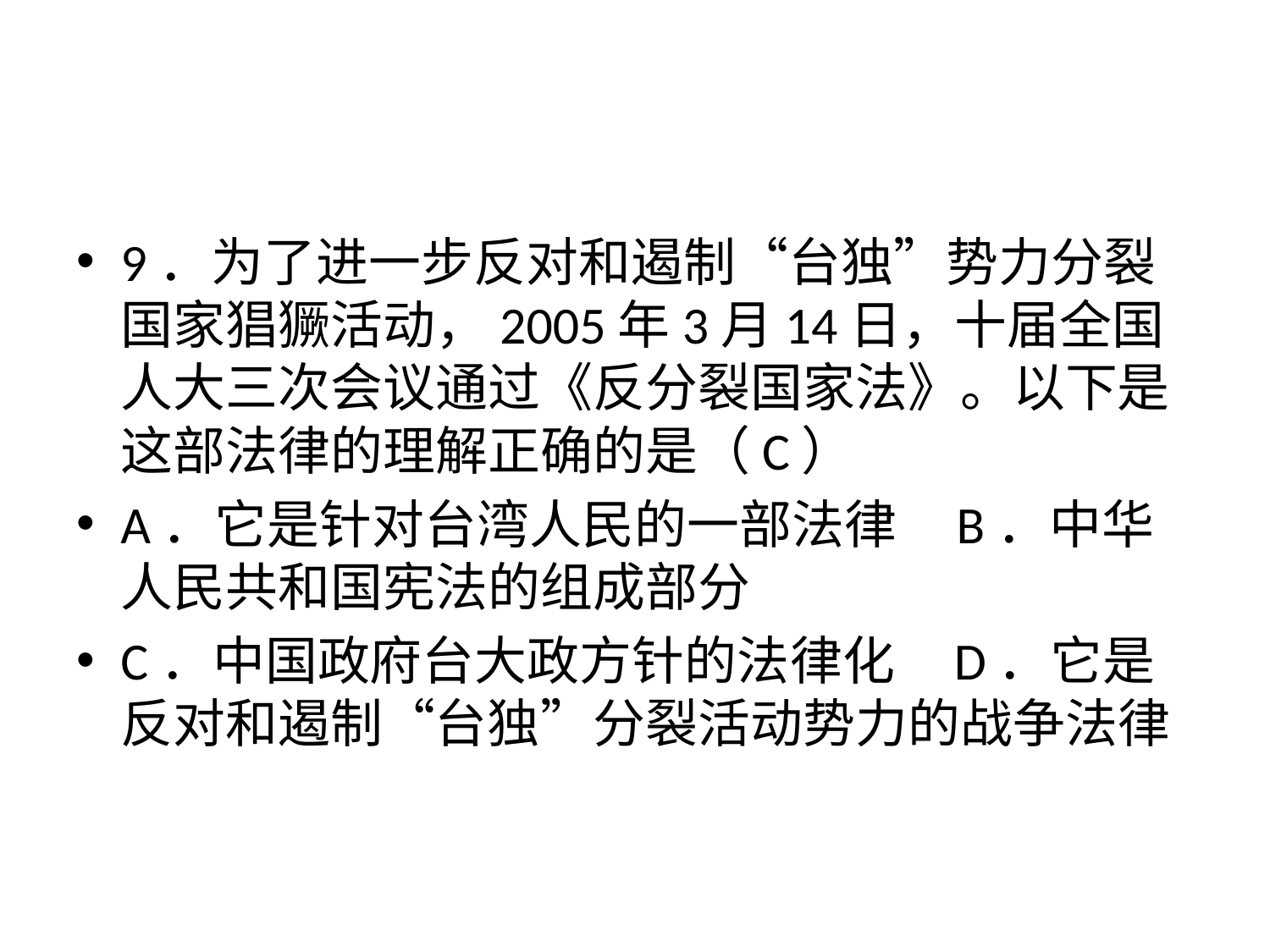

#
9．为了进一步反对和遏制“台独”势力分裂国家猖獗活动，2005年3月14日，十届全国人大三次会议通过《反分裂国家法》。以下是这部法律的理解正确的是（C）
A．它是针对台湾人民的一部法律    B．中华人民共和国宪法的组成部分
C．中国政府台大政方针的法律化    D．它是反对和遏制“台独”分裂活动势力的战争法律